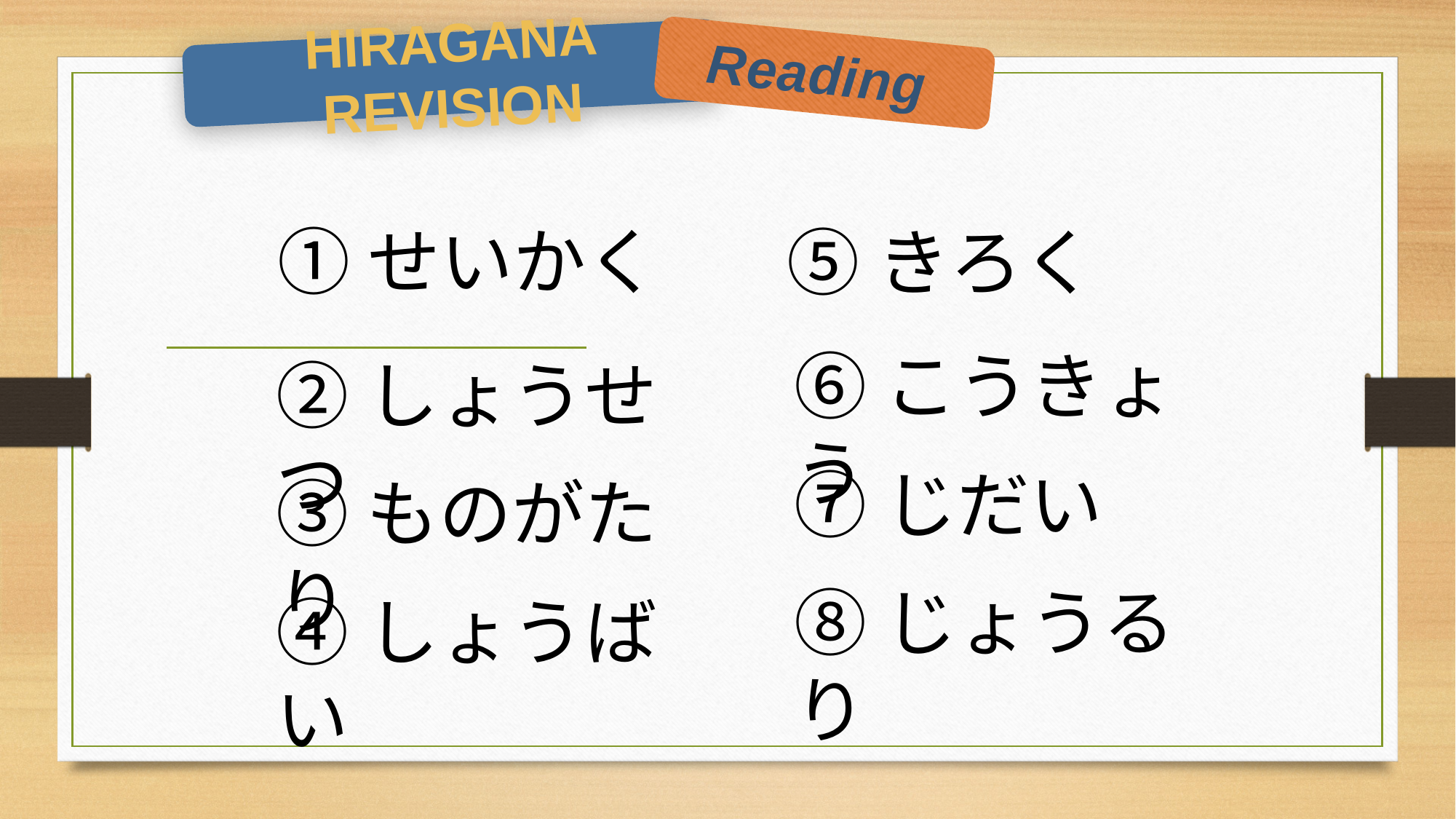

HIRAGANA REVISION
Reading
①せいかく
⑤きろく
⑥こうきょう
②しょうせつ
⑦じだい
③ものがたり
⑧じょうるり
④しょうばい